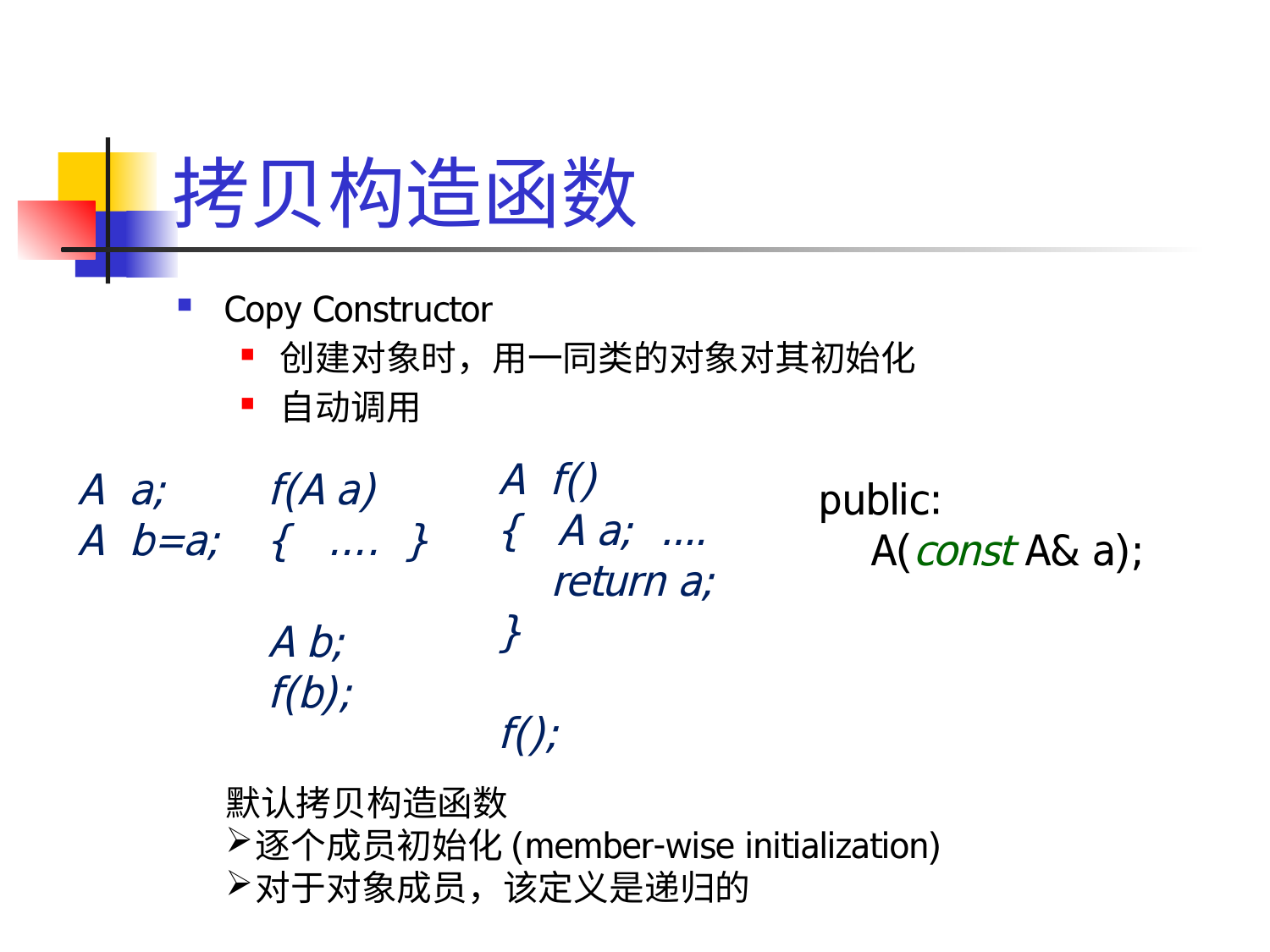

# 拷贝构造函数
Copy Constructor
创建对象时，用一同类的对象对其初始化
自动调用

A  f()
{   A a;  ….
    return a;
}

f();
A  a;
A  b=a;
f(A a)
{   ....  }

A b;
f(b);
public:
    A(const A& a);
默认拷贝构造函数
逐个成员初始化(member-wise initialization)
对于对象成员，该定义是递归的